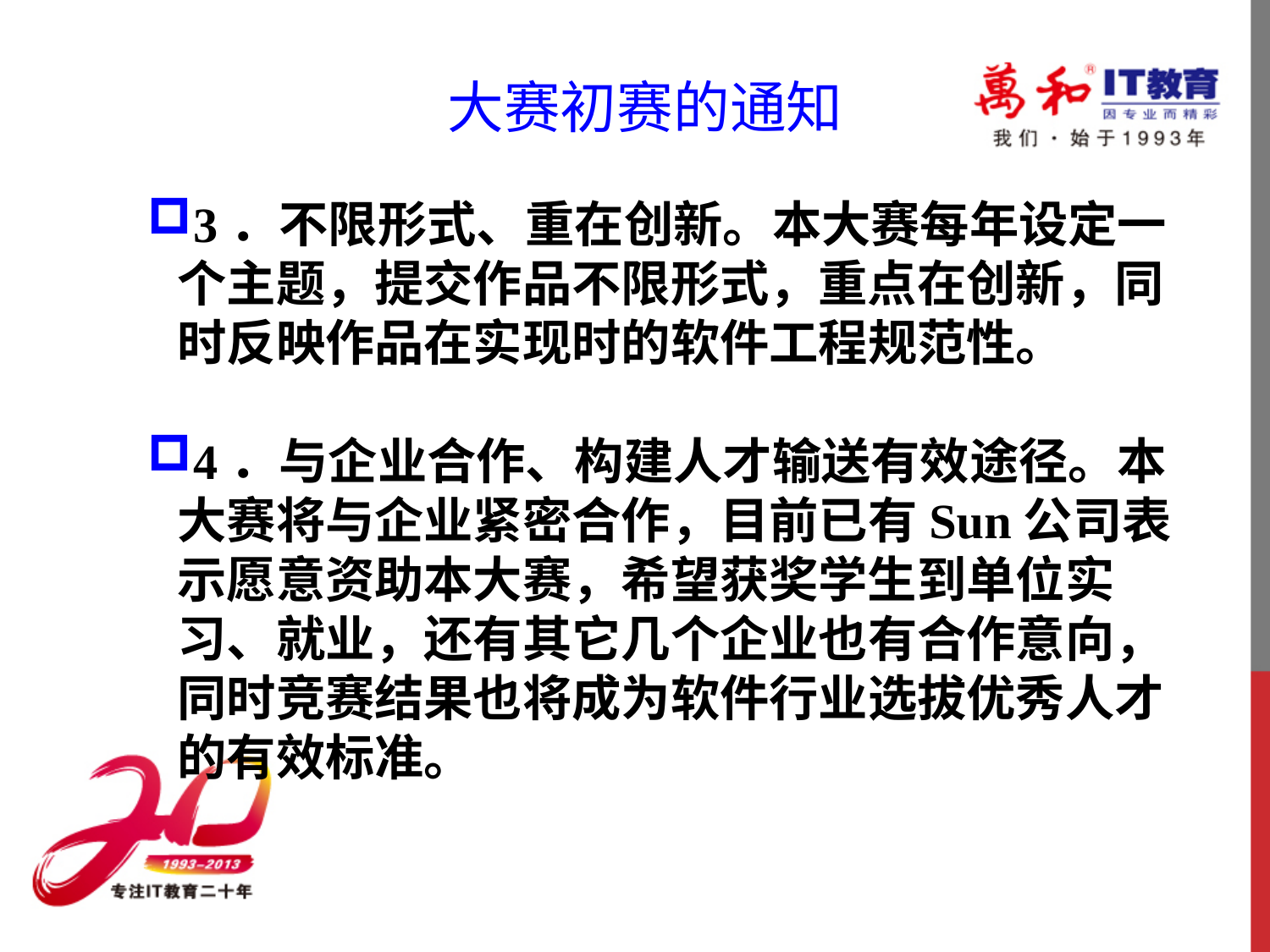

# 大赛初赛的通知
3．不限形式、重在创新。本大赛每年设定一个主题，提交作品不限形式，重点在创新，同时反映作品在实现时的软件工程规范性。

4．与企业合作、构建人才输送有效途径。本大赛将与企业紧密合作，目前已有Sun公司表示愿意资助本大赛，希望获奖学生到单位实习、就业，还有其它几个企业也有合作意向，同时竞赛结果也将成为软件行业选拔优秀人才的有效标准。